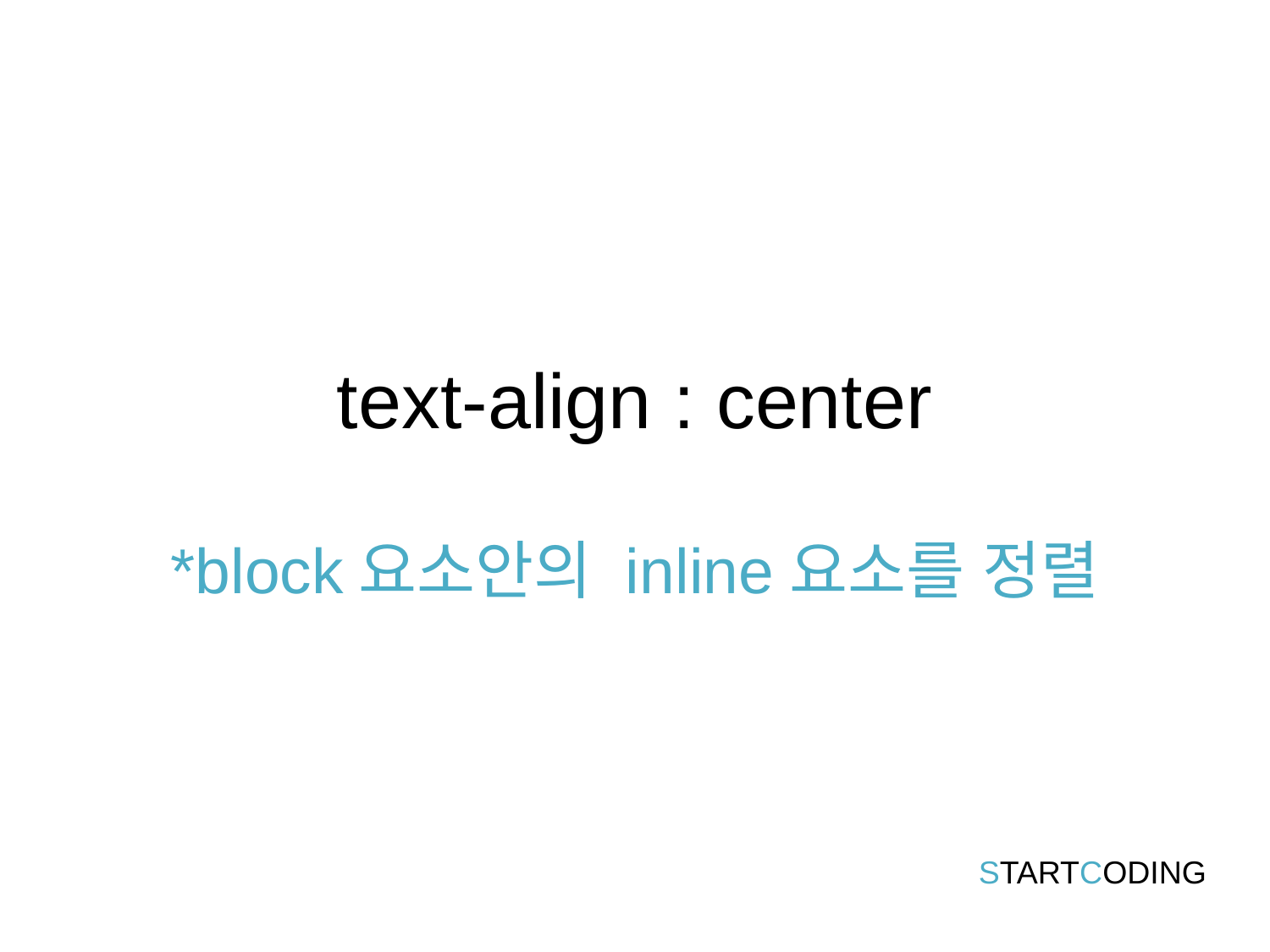

# text-align : center
*block요소안의 inline요소를 정렬
STARTCODING